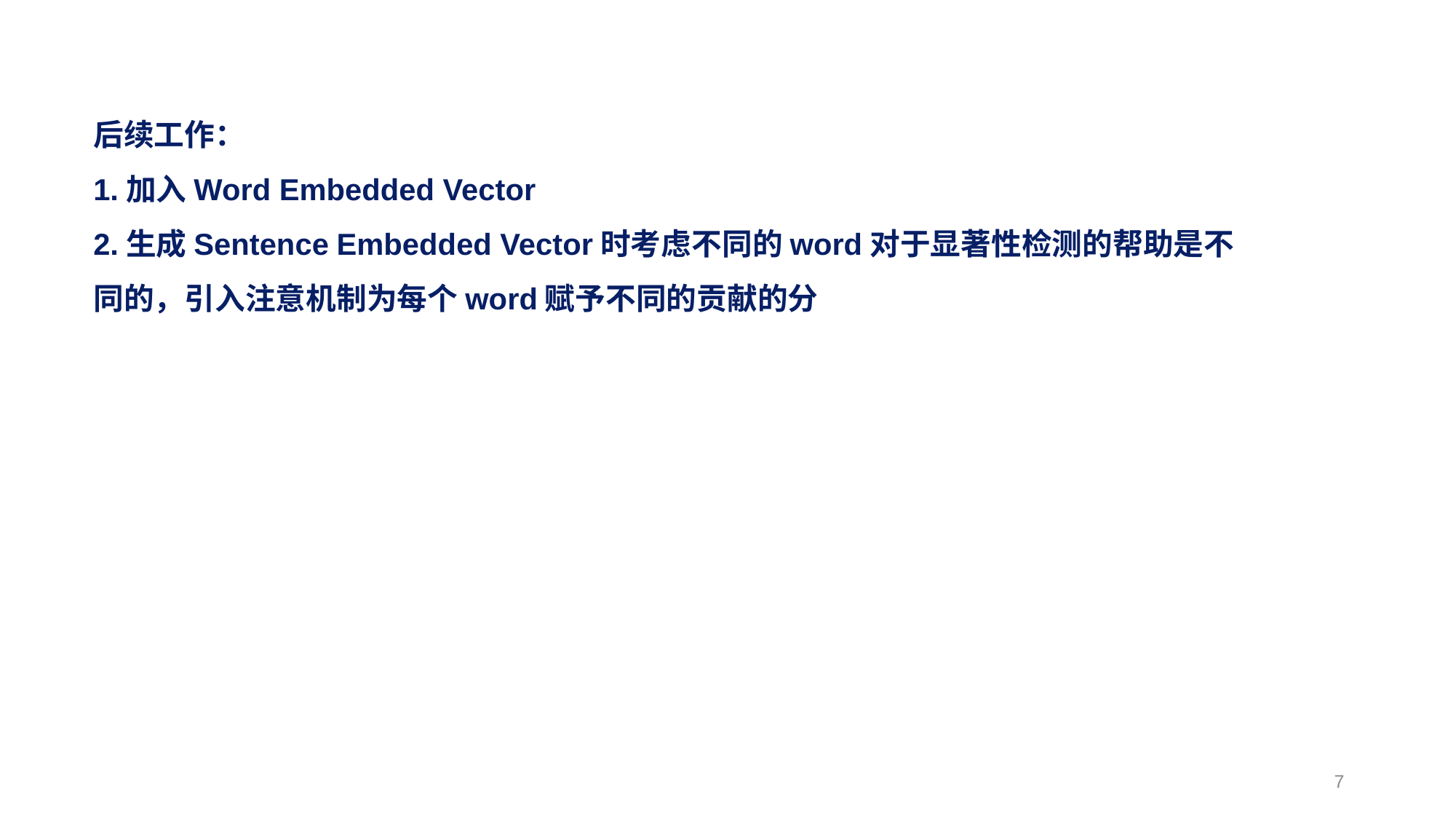

#
后续工作：
1.加入Word Embedded Vector
2.生成Sentence Embedded Vector时考虑不同的word对于显著性检测的帮助是不同的，引入注意机制为每个word赋予不同的贡献的分
7